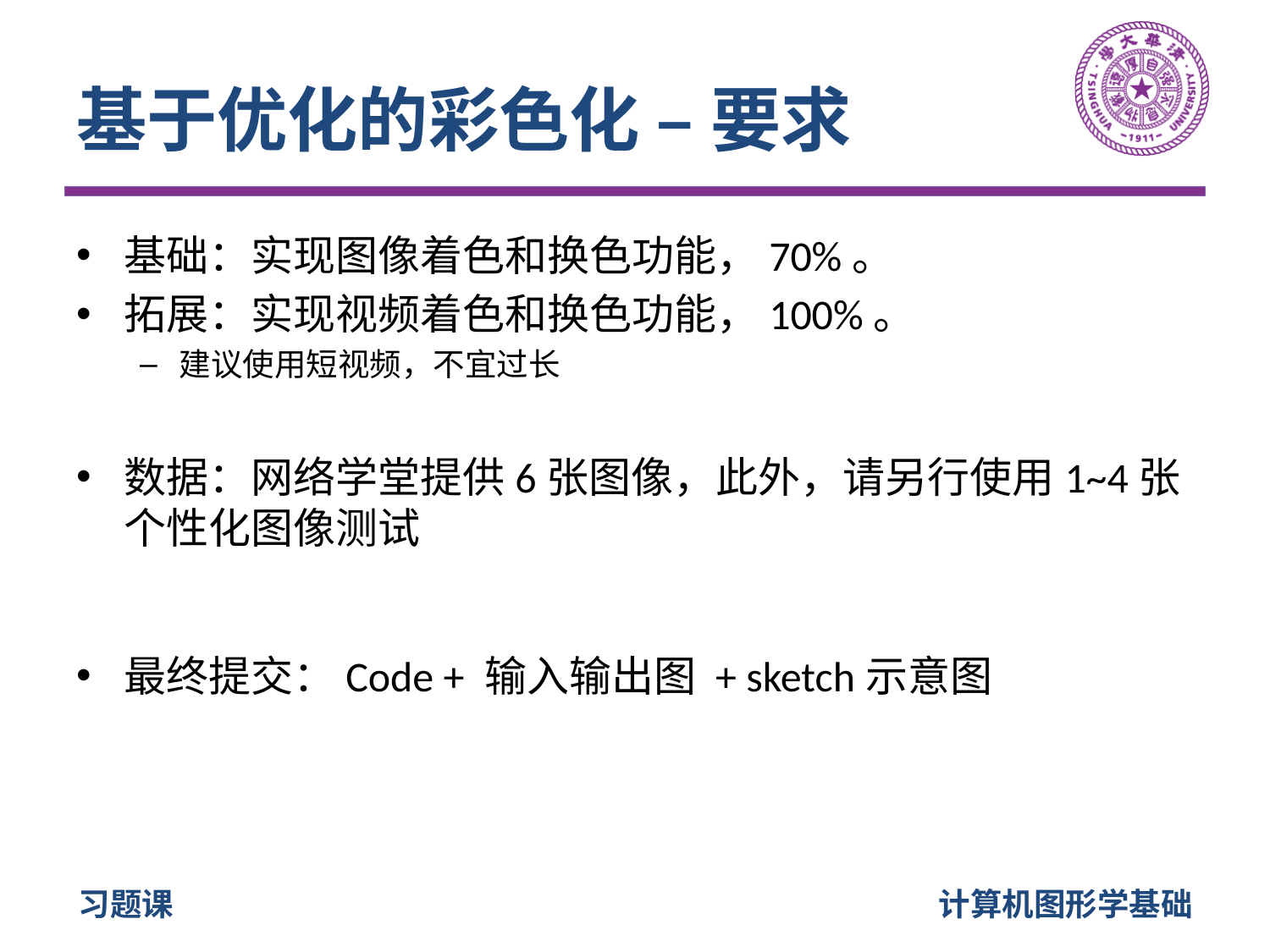

# 基于优化的彩色化 – 要求
基础：实现图像着色和换色功能，70%。
拓展：实现视频着色和换色功能，100%。
建议使用短视频，不宜过长

数据：网络学堂提供6张图像，此外，请另行使用1~4张个性化图像测试

最终提交：Code + 输入输出图 + sketch示意图